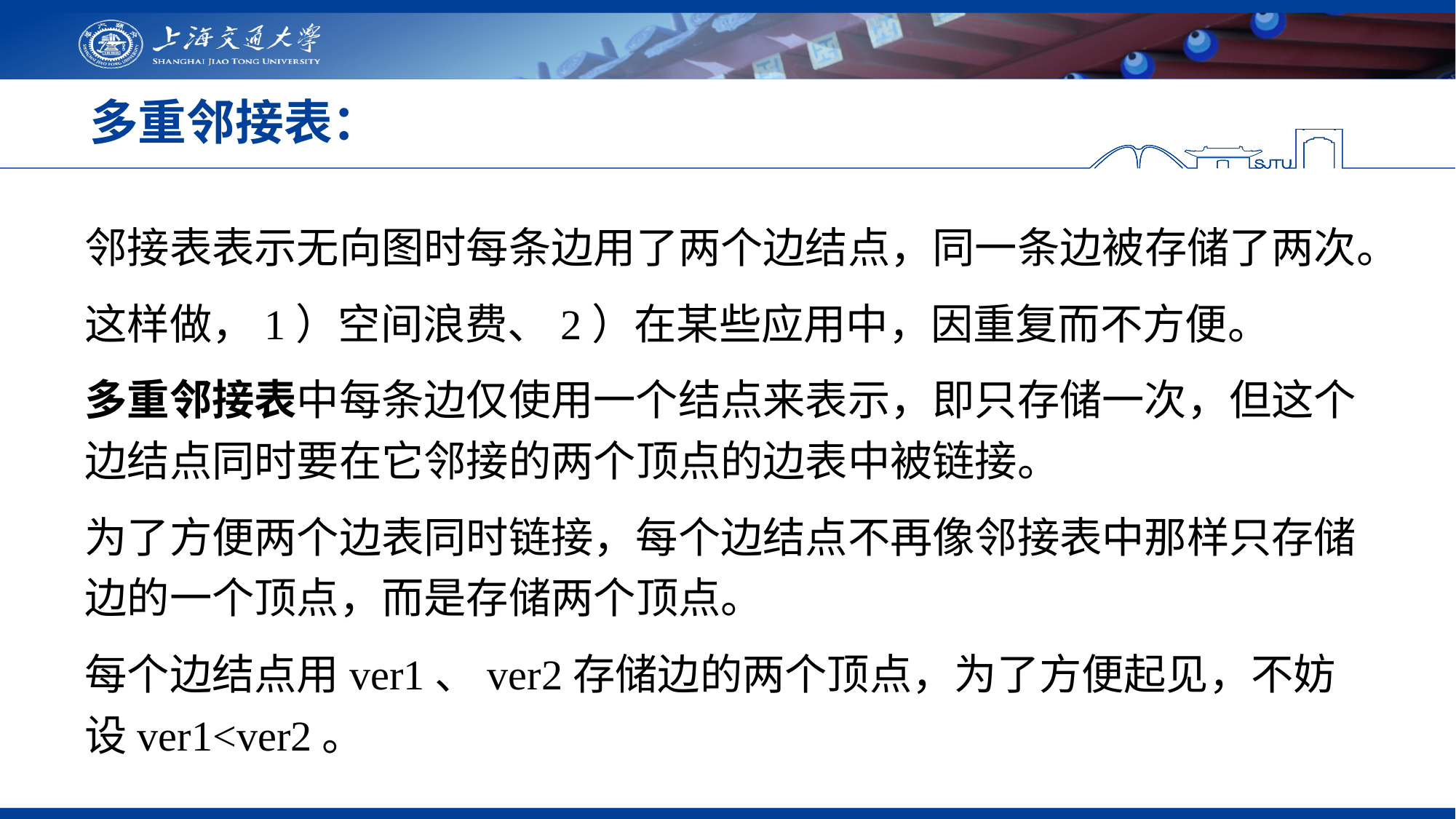

# 多重邻接表：
邻接表表示无向图时每条边用了两个边结点，同一条边被存储了两次。
这样做，1）空间浪费、2）在某些应用中，因重复而不方便。
多重邻接表中每条边仅使用一个结点来表示，即只存储一次，但这个边结点同时要在它邻接的两个顶点的边表中被链接。
为了方便两个边表同时链接，每个边结点不再像邻接表中那样只存储边的一个顶点，而是存储两个顶点。
每个边结点用ver1、ver2存储边的两个顶点，为了方便起见，不妨设ver1<ver2。